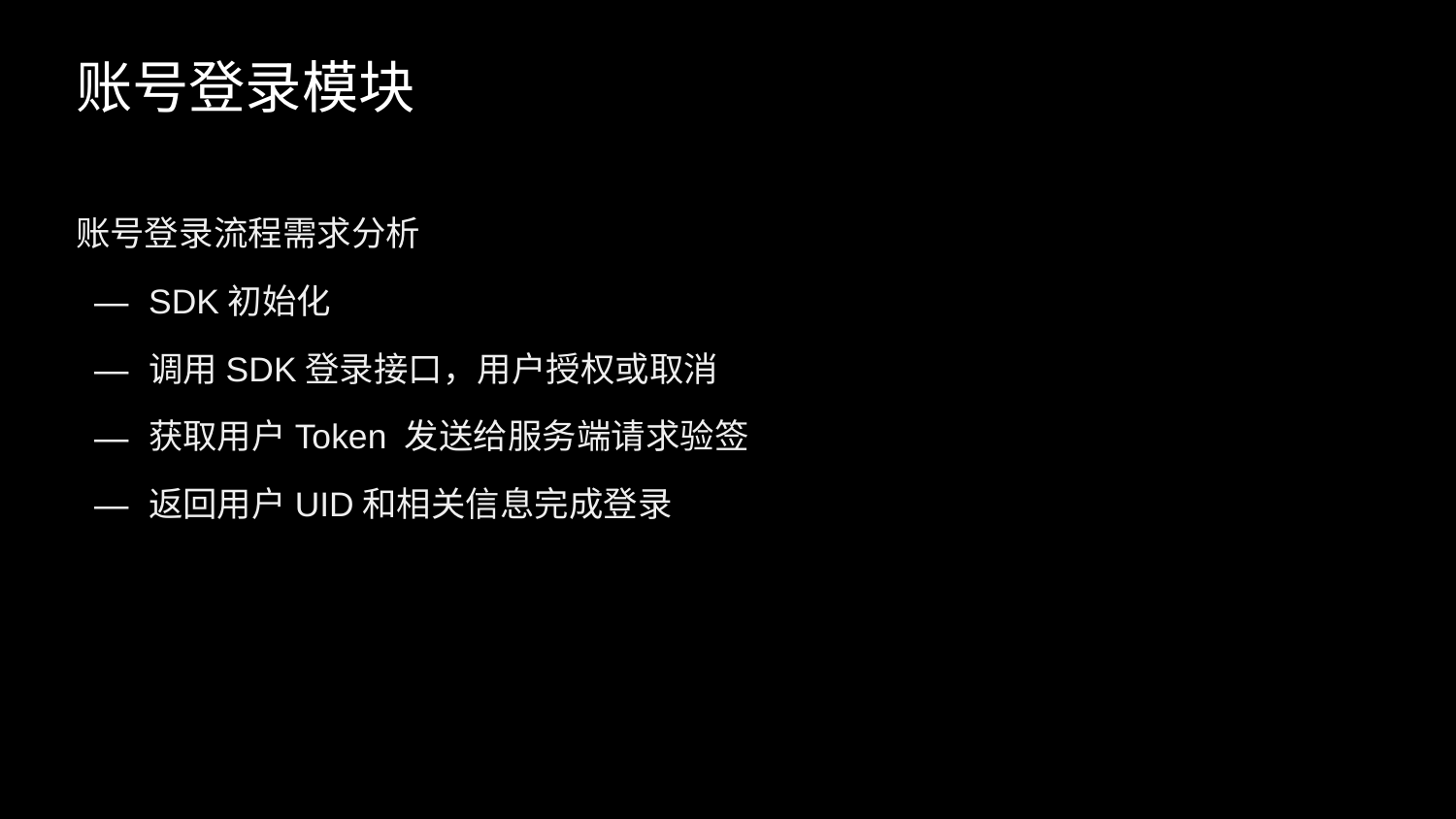

# 账号登录模块
账号登录流程需求分析
SDK初始化
调用SDK登录接口，用户授权或取消
获取用户Token 发送给服务端请求验签
返回用户UID和相关信息完成登录